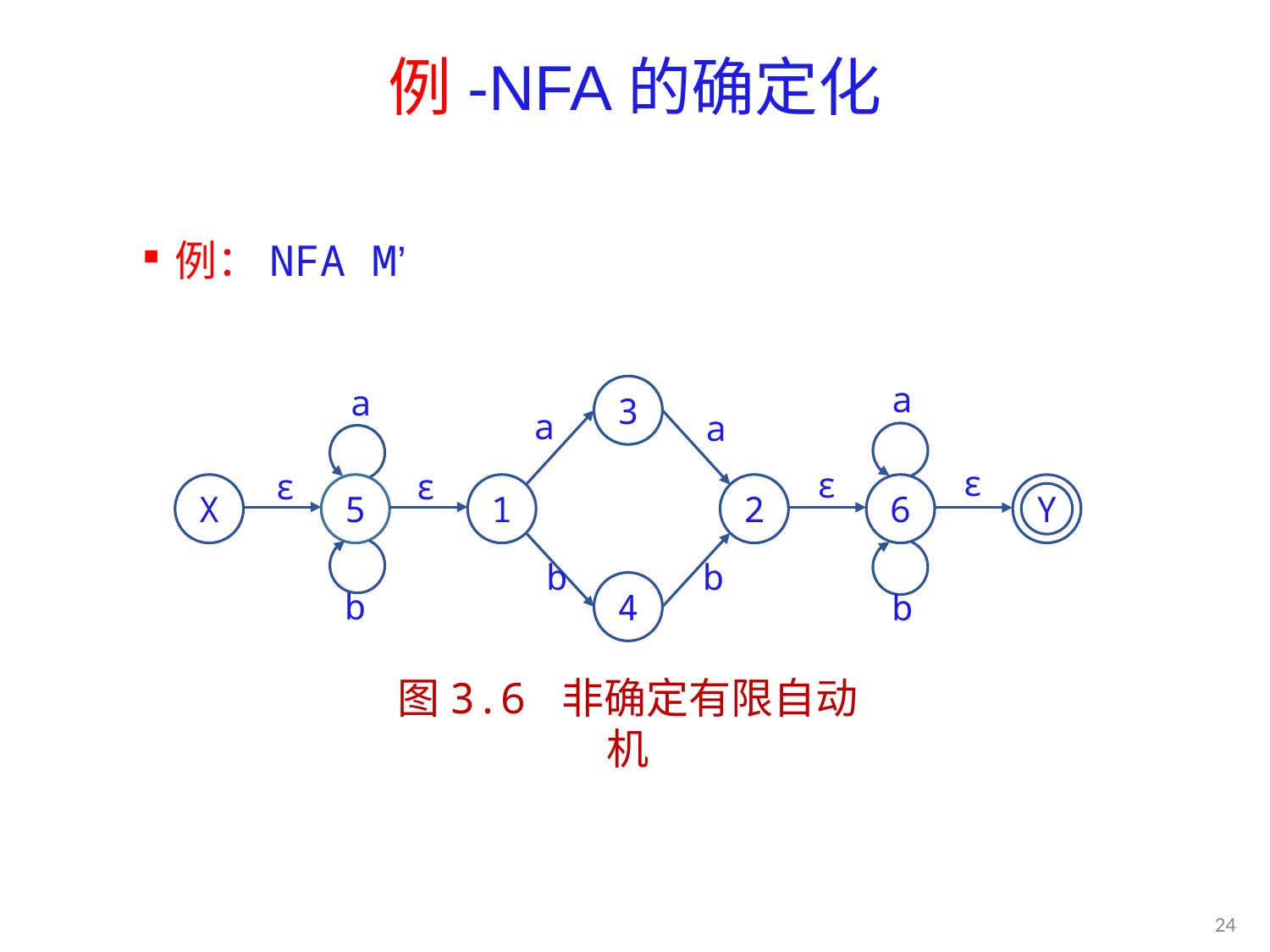

# 例-NFA的确定化
例：NFA M’
3
a
a
a
a

ε
ε
ε
ε
X
5
1
2
6
Y

b
b
4
b
b
图3.6 非确定有限自动机
24